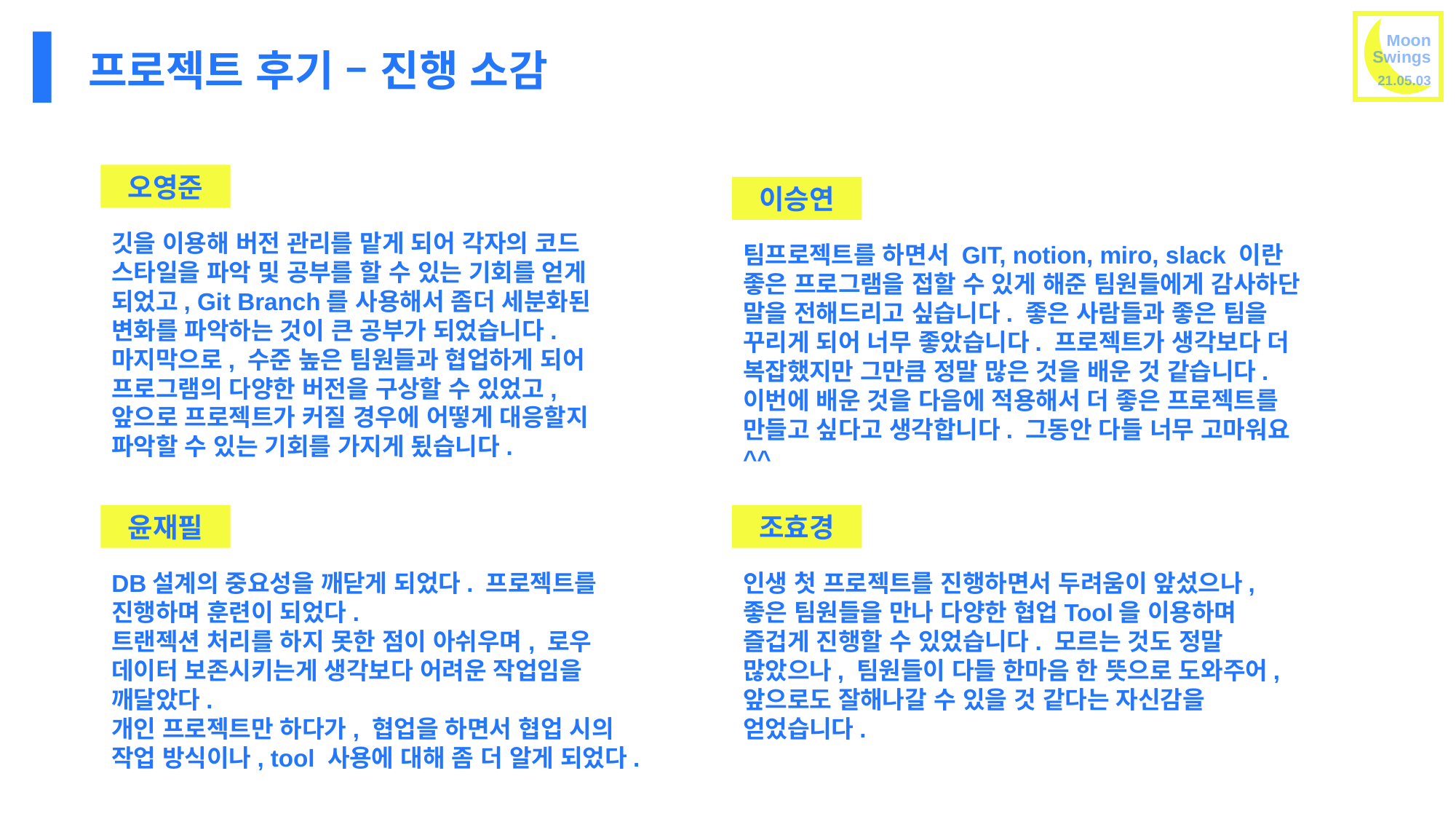

# 프로젝트 후기 – 진행 소감
오영준
깃을 이용해 버전 관리를 맡게 되어 각자의 코드 스타일을 파악 및 공부를 할 수 있는 기회를 얻게 되었고, Git Branch를 사용해서 좀더 세분화된 변화를 파악하는 것이 큰 공부가 되었습니다. 마지막으로, 수준 높은 팀원들과 협업하게 되어 프로그램의 다양한 버전을 구상할 수 있었고, 앞으로 프로젝트가 커질 경우에 어떻게 대응할지 파악할 수 있는 기회를 가지게 됬습니다.
이승연
팀프로젝트를 하면서 GIT, notion, miro, slack 이란 좋은 프로그램을 접할 수 있게 해준 팀원들에게 감사하단 말을 전해드리고 싶습니다. 좋은 사람들과 좋은 팀을 꾸리게 되어 너무 좋았습니다. 프로젝트가 생각보다 더 복잡했지만 그만큼 정말 많은 것을 배운 것 같습니다. 이번에 배운 것을 다음에 적용해서 더 좋은 프로젝트를 만들고 싶다고 생각합니다. 그동안 다들 너무 고마워요 ^^
윤재필
DB설계의 중요성을 깨닫게 되었다. 프로젝트를 진행하며 훈련이 되었다.
트랜젝션 처리를 하지 못한 점이 아쉬우며, 로우 데이터 보존시키는게 생각보다 어려운 작업임을 깨달았다.
개인 프로젝트만 하다가, 협업을 하면서 협업 시의 작업 방식이나, tool 사용에 대해 좀 더 알게 되었다.
조효경
인생 첫 프로젝트를 진행하면서 두려움이 앞섰으나, 좋은 팀원들을 만나 다양한 협업Tool을 이용하며 즐겁게 진행할 수 있었습니다. 모르는 것도 정말 많았으나, 팀원들이 다들 한마음 한 뜻으로 도와주어, 앞으로도 잘해나갈 수 있을 것 같다는 자신감을 얻었습니다.